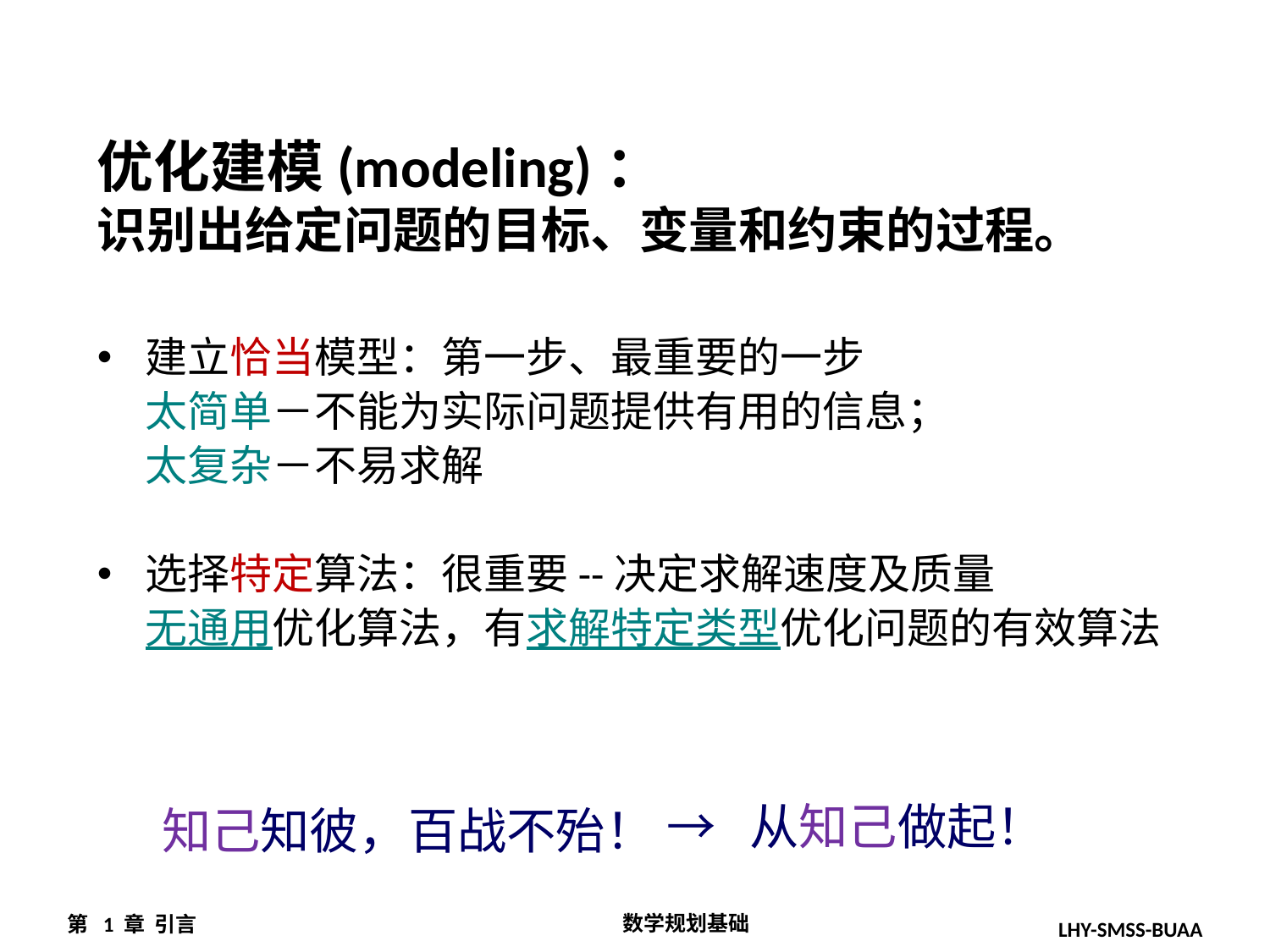

# 优化建模(modeling)： 识别出给定问题的目标、变量和约束的过程。
建立恰当模型：第一步、最重要的一步
    太简单－不能为实际问题提供有用的信息；
    太复杂－不易求解

选择特定算法：很重要--决定求解速度及质量
    无通用优化算法，有求解特定类型优化问题的有效算法
→  从知己做起！
知己知彼，百战不殆！